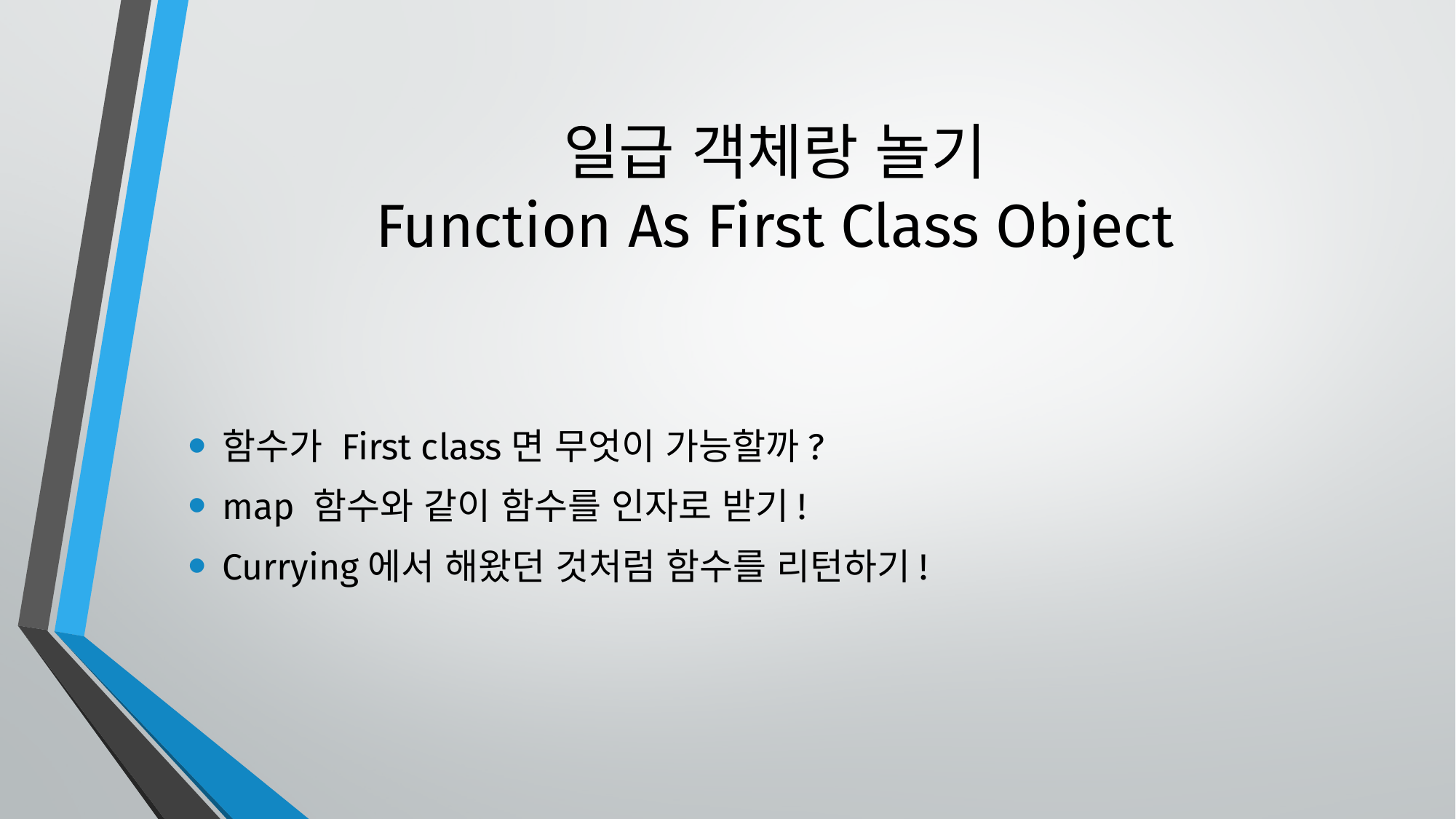

# 일급 객체랑 놀기 Function As First Class Object
함수가 First class면 무엇이 가능할까?
map 함수와 같이 함수를 인자로 받기!
Currying에서 해왔던 것처럼 함수를 리턴하기!